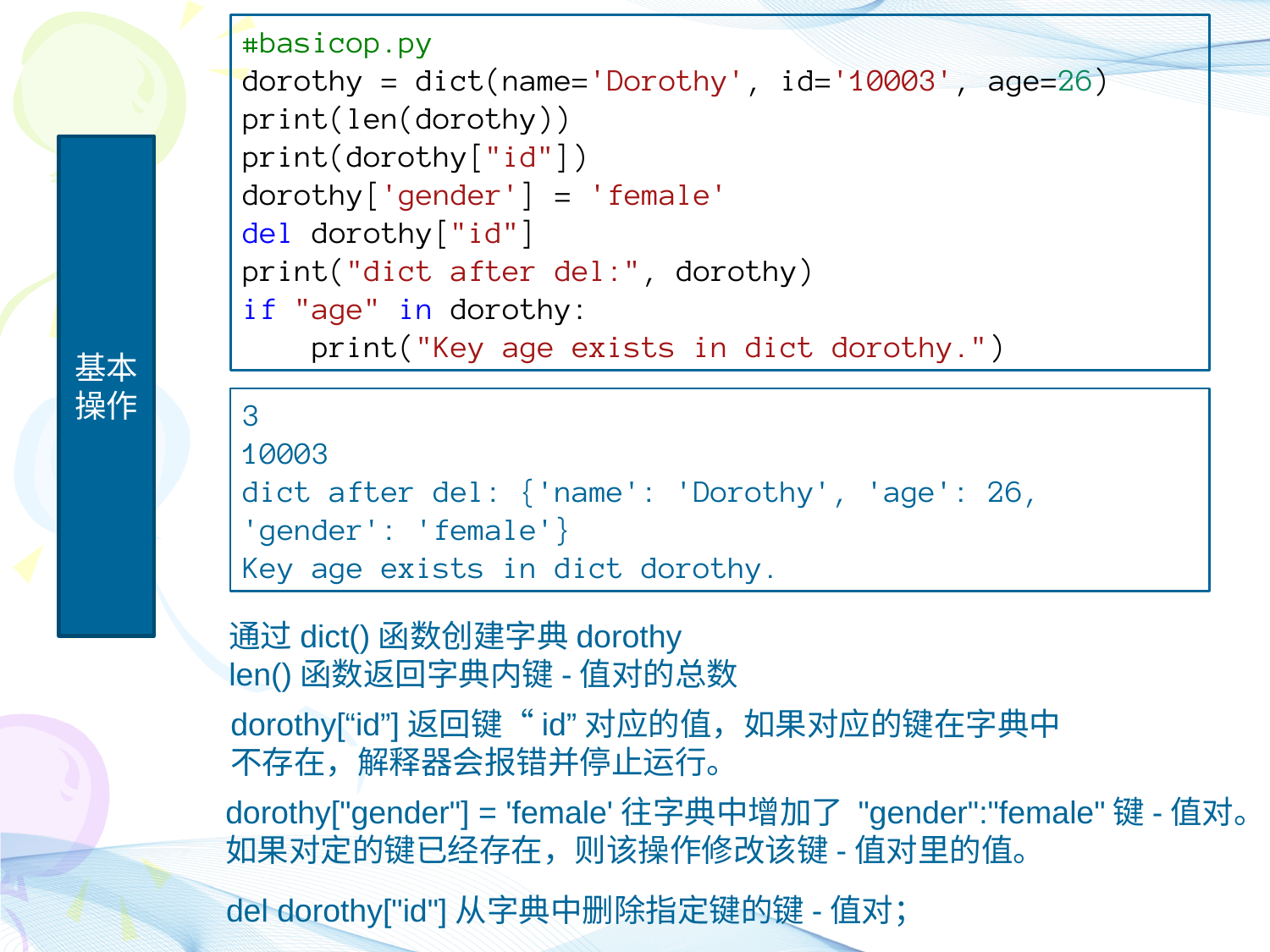

#basicop.py
dorothy = dict(name='Dorothy', id='10003', age=26)
print(len(dorothy))
print(dorothy["id"])
dorothy['gender'] = 'female'
del dorothy["id"]
print("dict after del:", dorothy)
if "age" in dorothy:
    print("Key age exists in dict dorothy.")
基本操作
3
10003
dict after del: {'name': 'Dorothy', 'age': 26, 'gender': 'female'}
Key age exists in dict dorothy.
通过dict()函数创建字典dorothy
len()函数返回字典内键-值对的总数
dorothy[“id”]返回键“id”对应的值，如果对应的键在字典中不存在，解释器会报错并停止运行。
dorothy["gender"] = 'female'往字典中增加了 "gender":"female"键-值对。
如果对定的键已经存在，则该操作修改该键-值对里的值。
del dorothy["id"]从字典中删除指定键的键-值对；